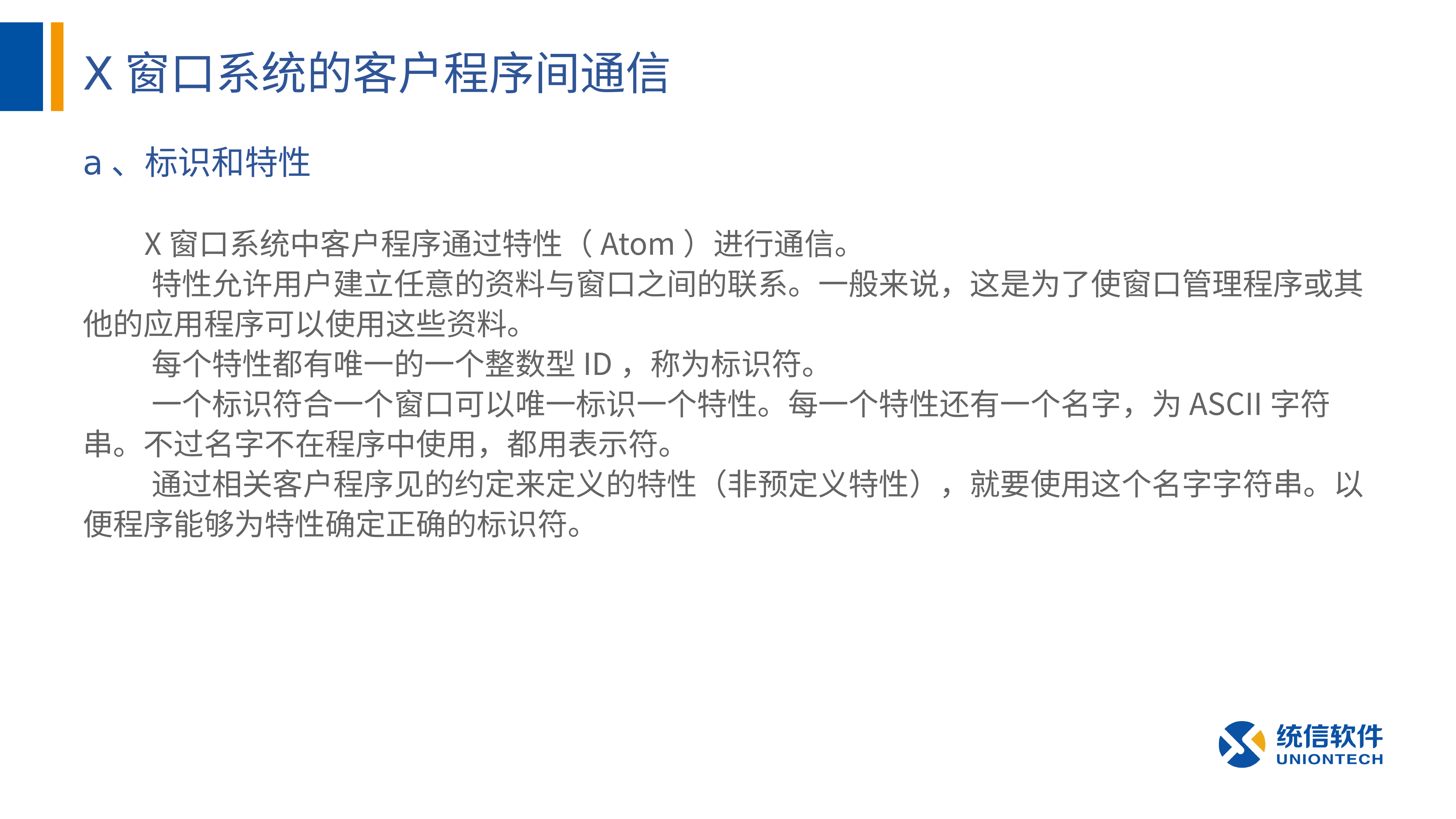

# X窗口系统的客户程序间通信
a、标识和特性
         X窗口系统中客户程序通过特性（Atom）进行通信。
         特性允许用户建立任意的资料与窗口之间的联系。一般来说，这是为了使窗口管理程序或其他的应用程序可以使用这些资料。
         每个特性都有唯一的一个整数型ID，称为标识符。
         一个标识符合一个窗口可以唯一标识一个特性。每一个特性还有一个名字，为ASCII字符串。不过名字不在程序中使用，都用表示符。
         通过相关客户程序见的约定来定义的特性（非预定义特性），就要使用这个名字字符串。以便程序能够为特性确定正确的标识符。